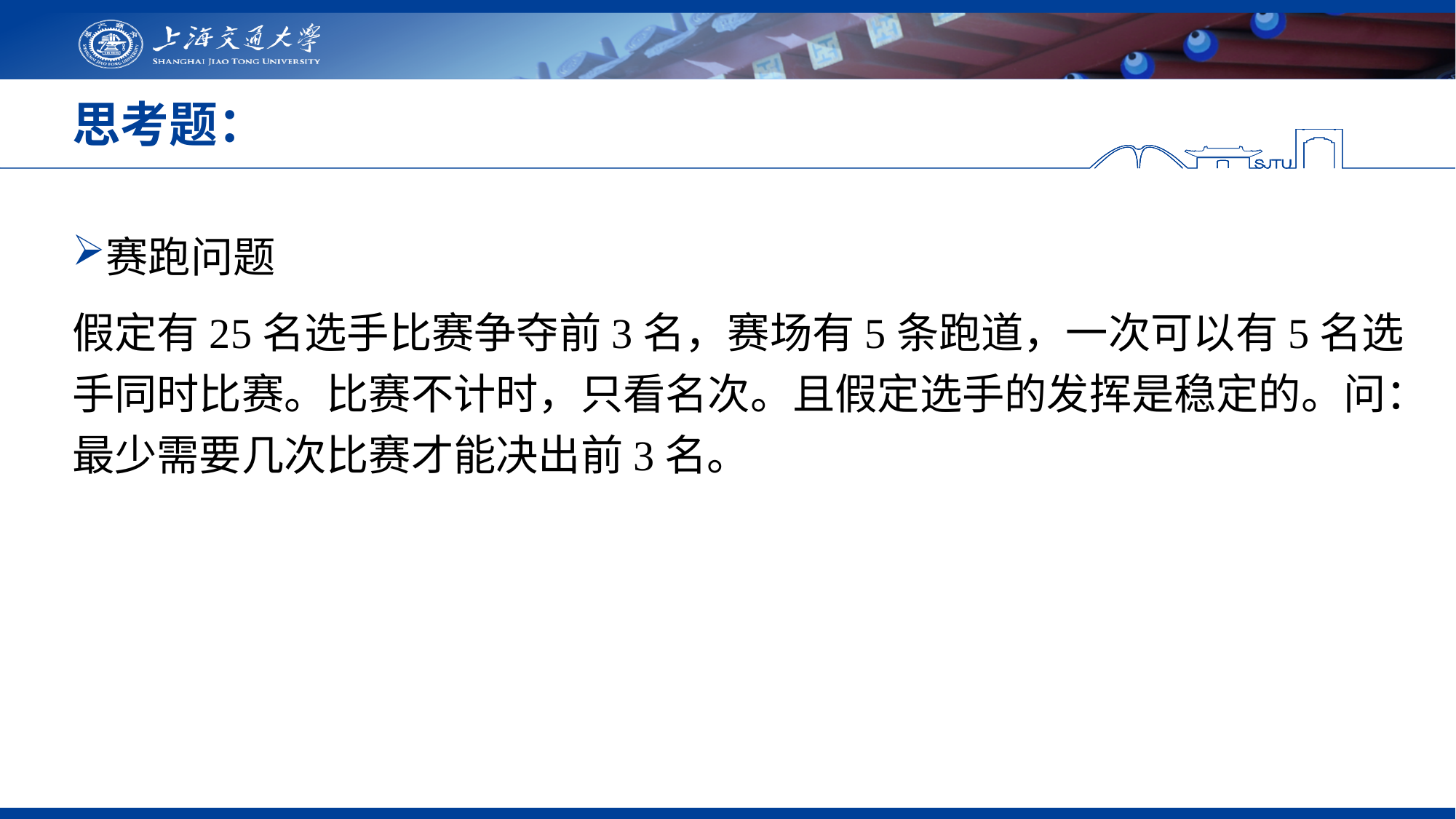

# 思考题：
赛跑问题
假定有25名选手比赛争夺前3名，赛场有5条跑道，一次可以有5名选手同时比赛。比赛不计时，只看名次。且假定选手的发挥是稳定的。问：最少需要几次比赛才能决出前3名。